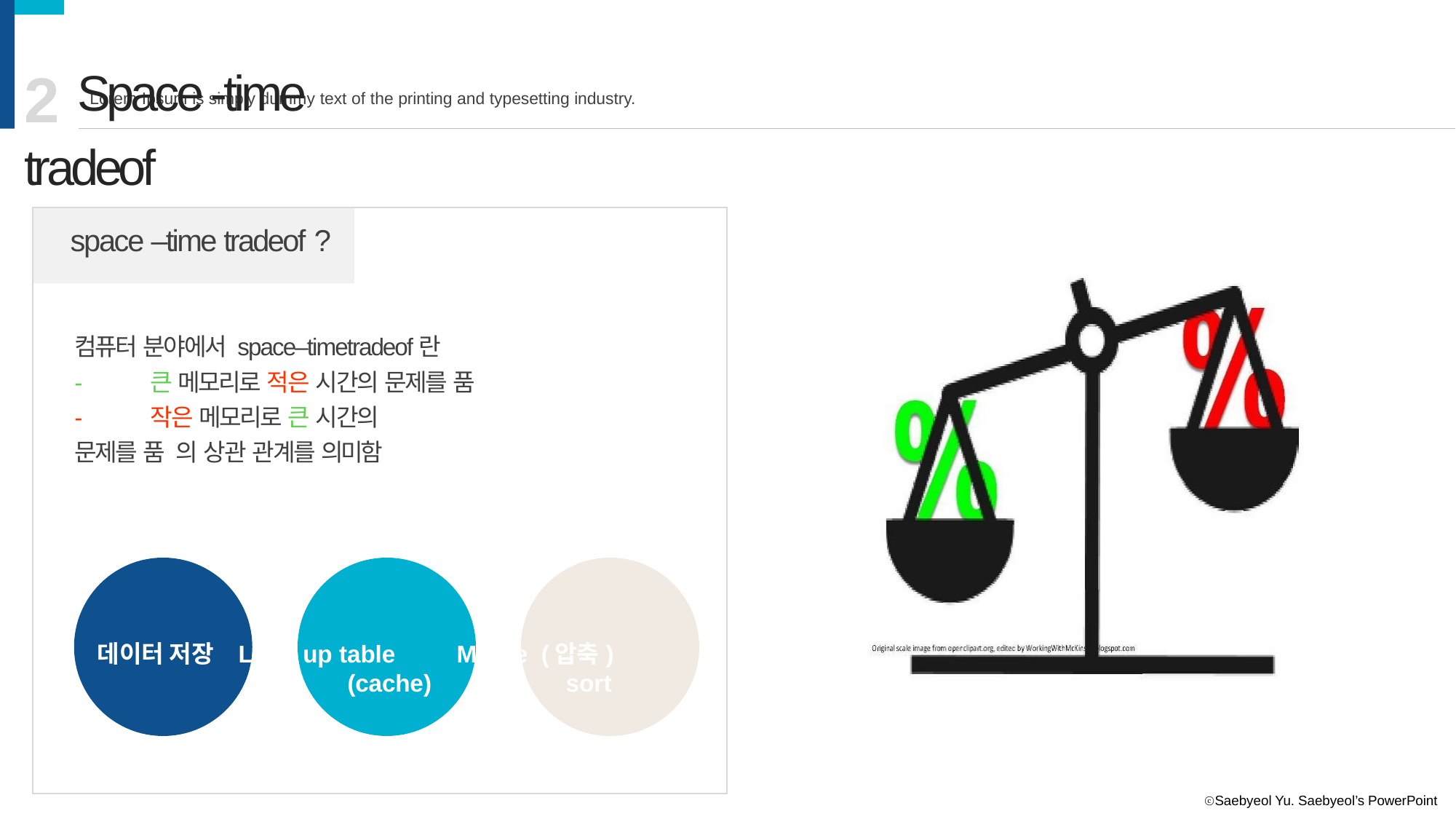

# 2 Space -time tradeof
Lorem Ipsum is simply dummy text of the printing and typesetting industry.

| space –time tradeof ? |  |
| --- | --- |
| 컴퓨터 분야에서 space–timetradeof란 - 큰 메모리로 적은 시간의 문제를 품 - 작은 메모리로 큰 시간의 문제를 품 의 상관 관계를 의미함 데이터 저장 Look up table Merge (압축) (cache) sort |  |

ⓒSaebyeol Yu. Saebyeol’s PowerPoint